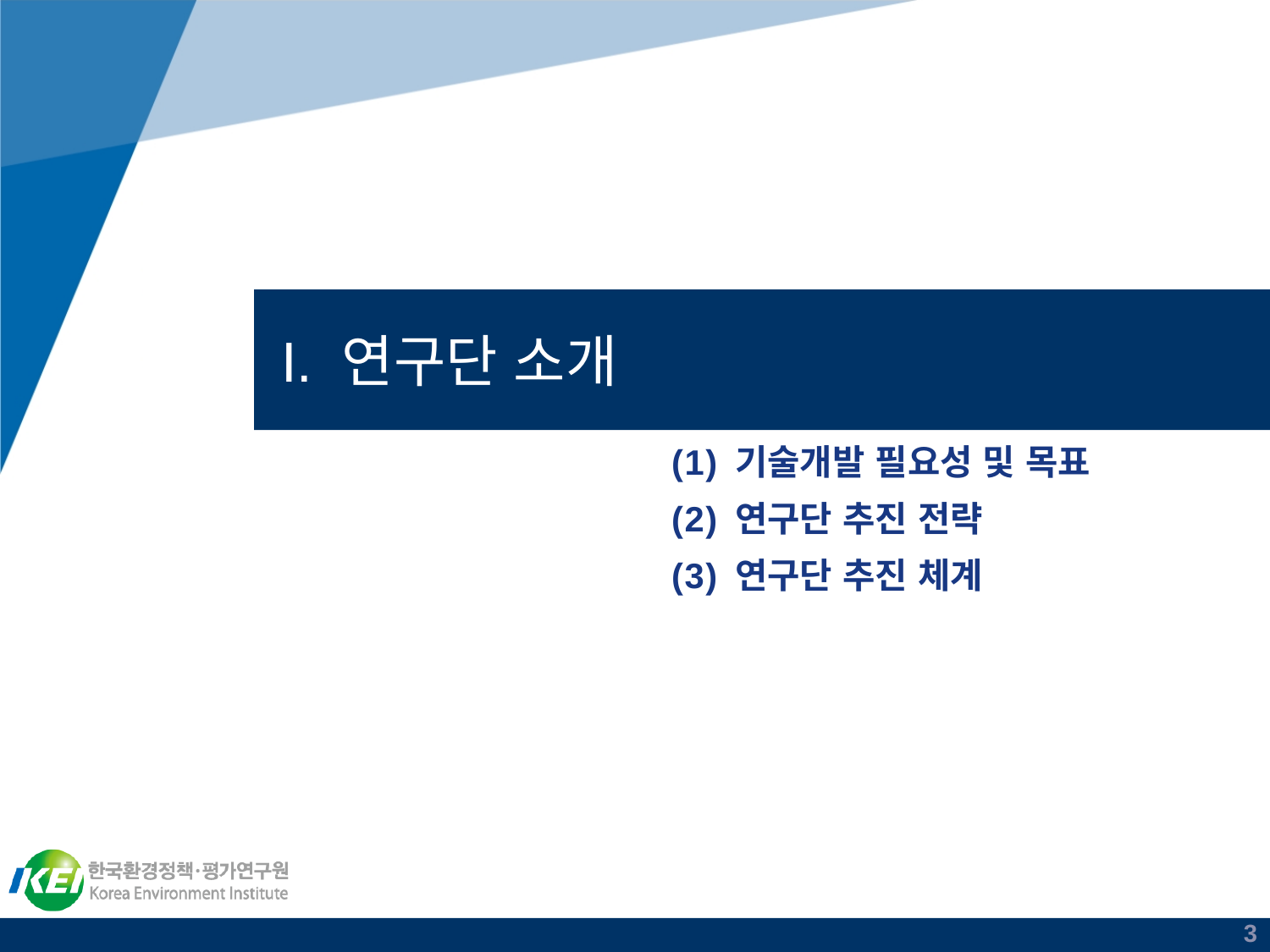

# I. 연구단 소개
기술개발 필요성 및 목표
연구단 추진 전략
연구단 추진 체계

3